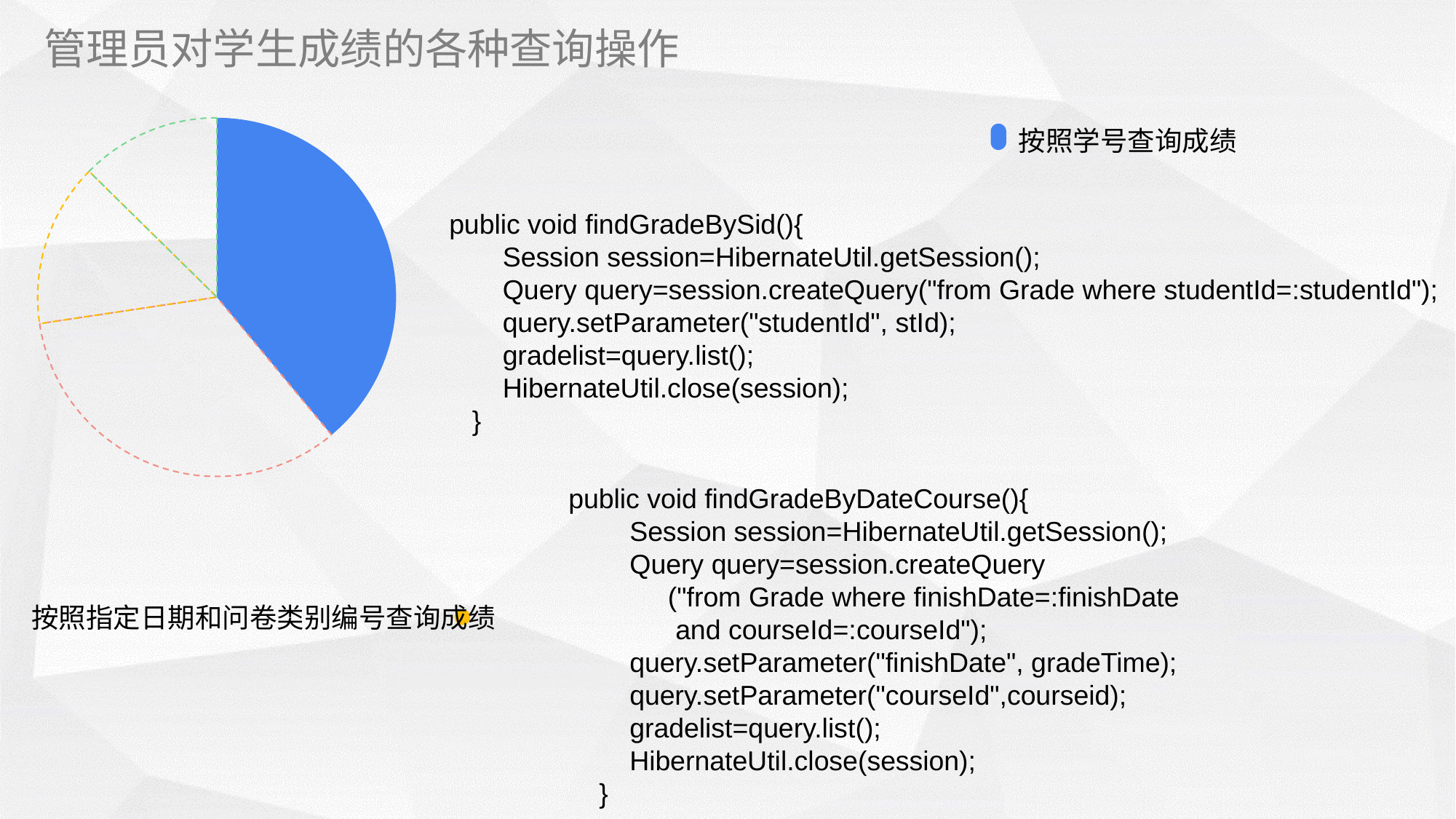

管理员对学生成绩的各种查询操作

### Chart

| Category | 辅助1 | 销售额 |
|---|---|---|
| Text | 3.7 | 3.7 |
| Text | 3.2 | 3.2 |
| Text | 1.4 | 1.4 |
| Text | 1.2 | 1.2 |
按照学号查询成绩

 public void findGradeBySid(){
        Session session=HibernateUtil.getSession();
        Query query=session.createQuery("from Grade where studentId=:studentId");
        query.setParameter("studentId", stId);
        gradelist=query.list();
        HibernateUtil.close(session);
    }
public void findGradeByDateCourse(){
        Session session=HibernateUtil.getSession();
        Query query=session.createQuery
             ("from Grade where finishDate=:finishDate
              and courseId=:courseId");
        query.setParameter("finishDate", gradeTime);
        query.setParameter("courseId",courseid);
        gradelist=query.list();
        HibernateUtil.close(session);
    }
按照指定日期和问卷类别编号查询成绩